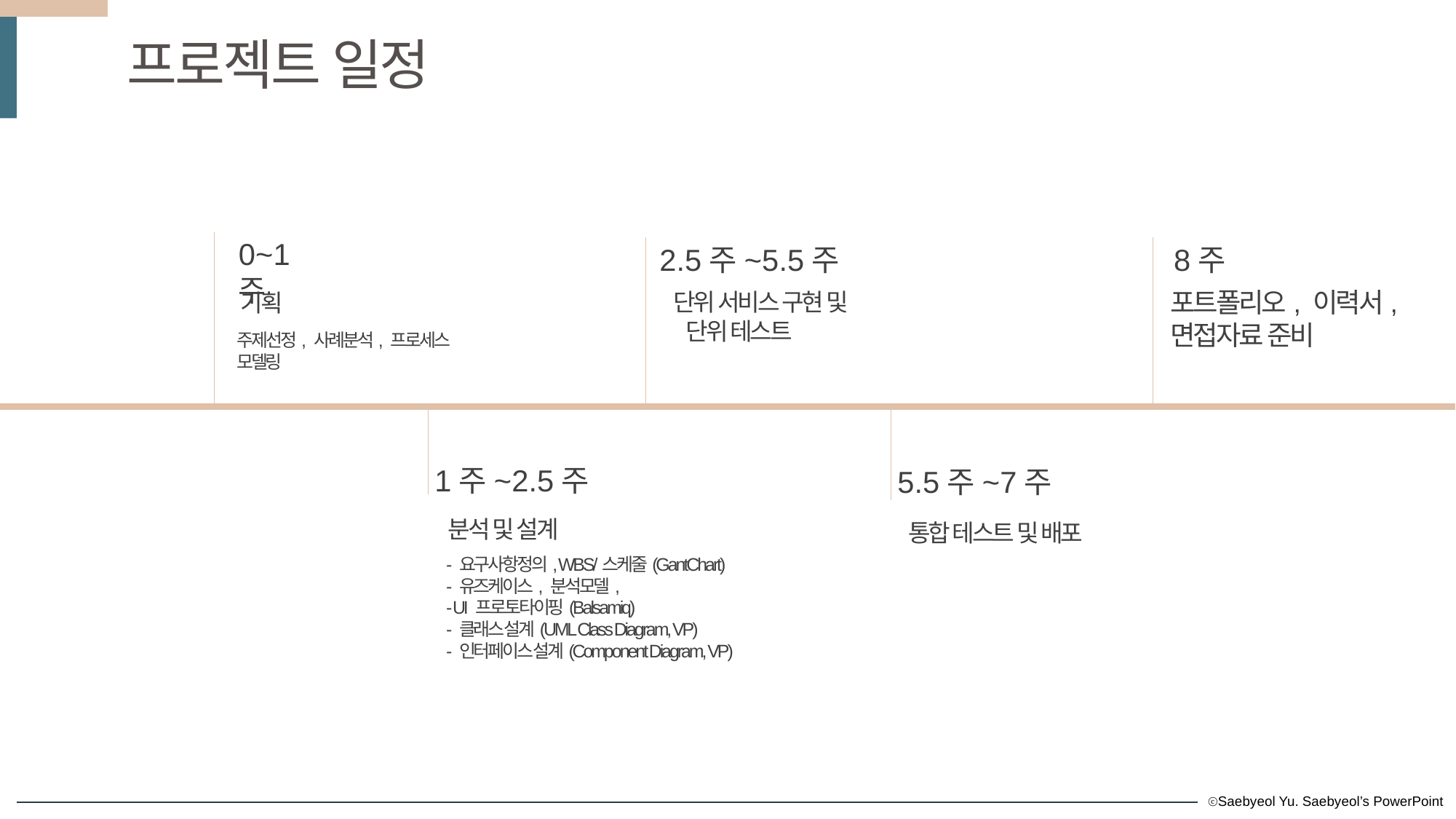

프로젝트 일정
0~1주
2.5주~5.5주
8주
포트폴리오, 이력서,
면접자료 준비
단위 서비스 구현 및
 단위 테스트
기획
주제선정, 사례분석, 프로세스 모델링
1주~2.5주
5.5주~7주
분석 및 설계
통합 테스트 및 배포
- 요구사항정의, WBS/스케줄(GantChart)
- 유즈케이스, 분석모델,
- UI 프로토타이핑(Balsamiq)
- 클래스 설계(UML Class Diagram, VP)
- 인터페이스 설계(Component Diagram, VP)